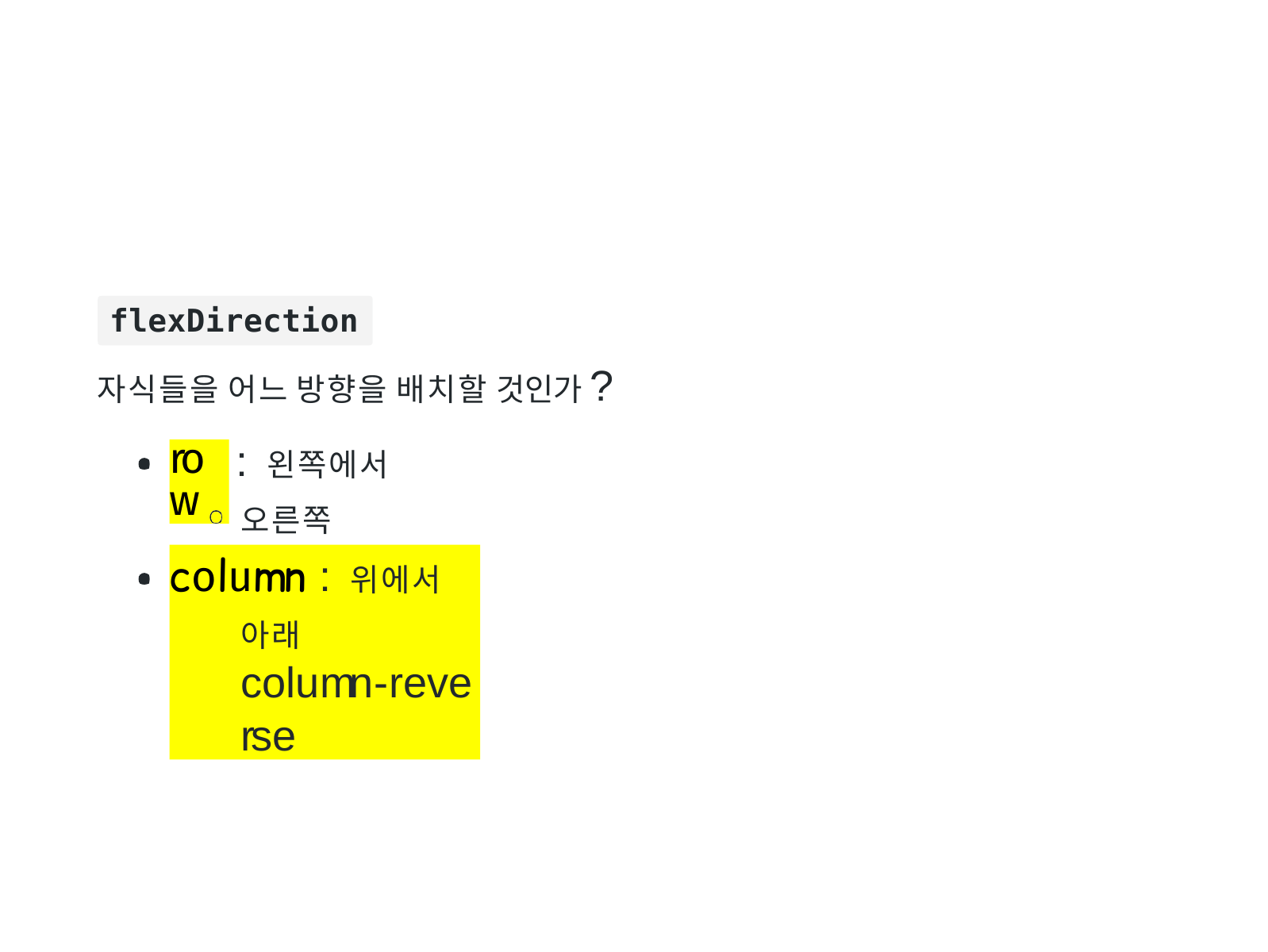

# flexDirection
자식들을 어느 방향을 배치할 것인가?
: 왼쪽에서 오른쪽  row‑reverse
row

column : 위에서 아래  column‑reverse